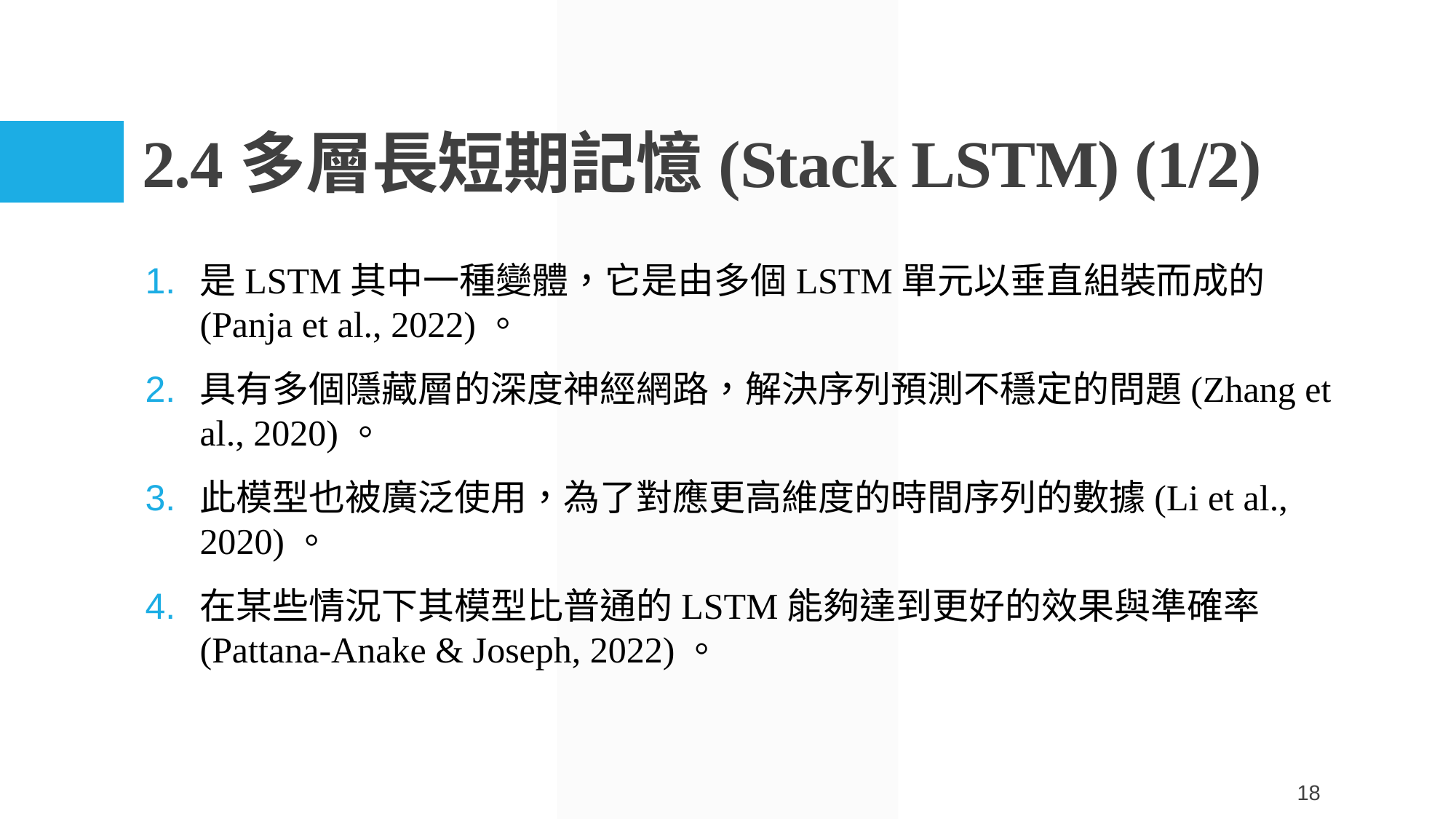

# 2.4多層長短期記憶(Stack LSTM) (1/2)
是LSTM其中一種變體，它是由多個LSTM單元以垂直組裝而成的(Panja et al., 2022)。
具有多個隱藏層的深度神經網路，解決序列預測不穩定的問題(Zhang et al., 2020)。
此模型也被廣泛使用，為了對應更高維度的時間序列的數據(Li et al., 2020)。
在某些情況下其模型比普通的LSTM能夠達到更好的效果與準確率(Pattana-Anake & Joseph, 2022)。

18